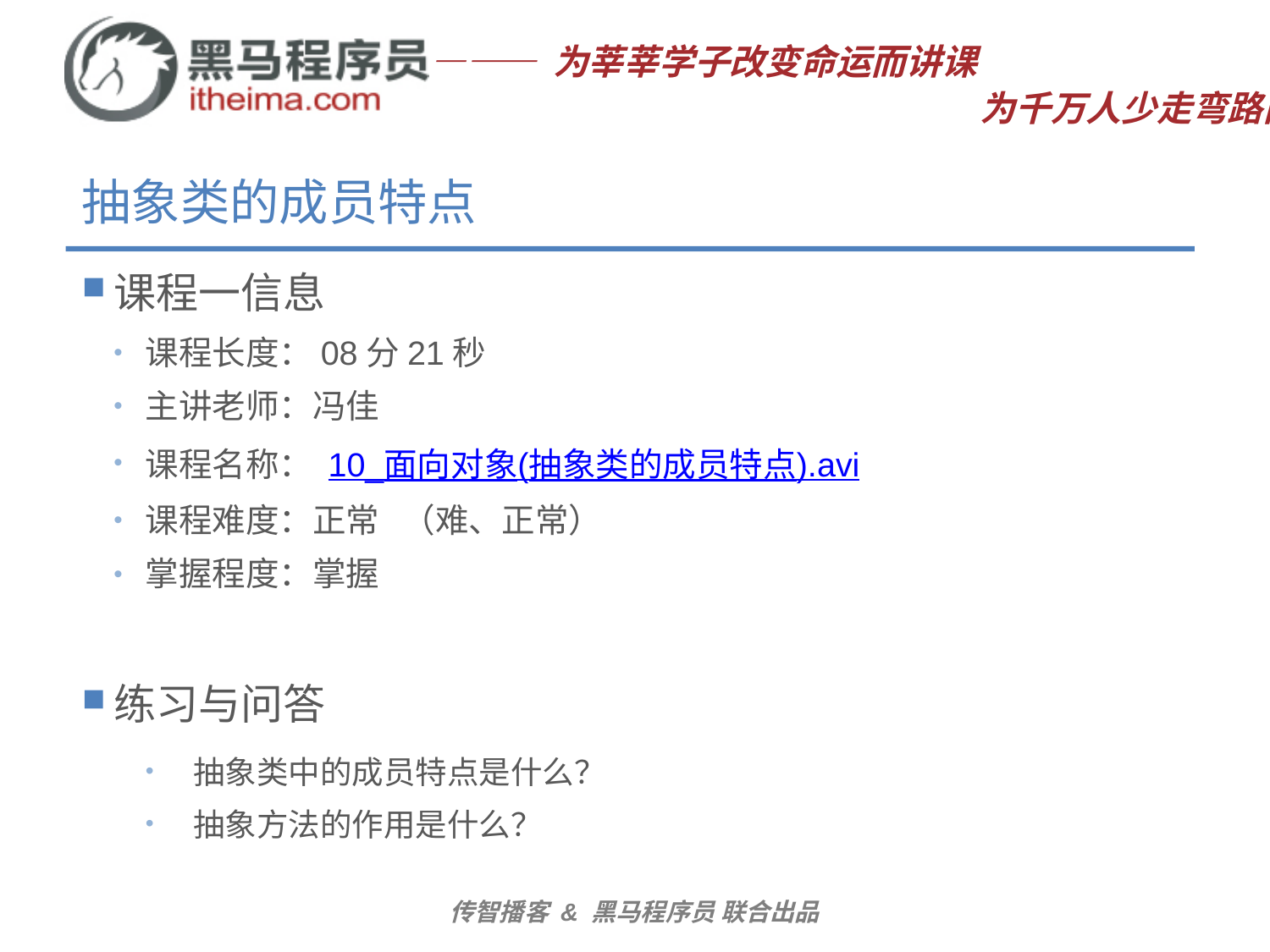

# 抽象类的成员特点
课程一信息
课程长度：08分21秒
主讲老师：冯佳
课程名称： 10_面向对象(抽象类的成员特点).avi
课程难度：正常   （难、正常）
掌握程度：掌握

练习与问答
抽象类中的成员特点是什么？
抽象方法的作用是什么？